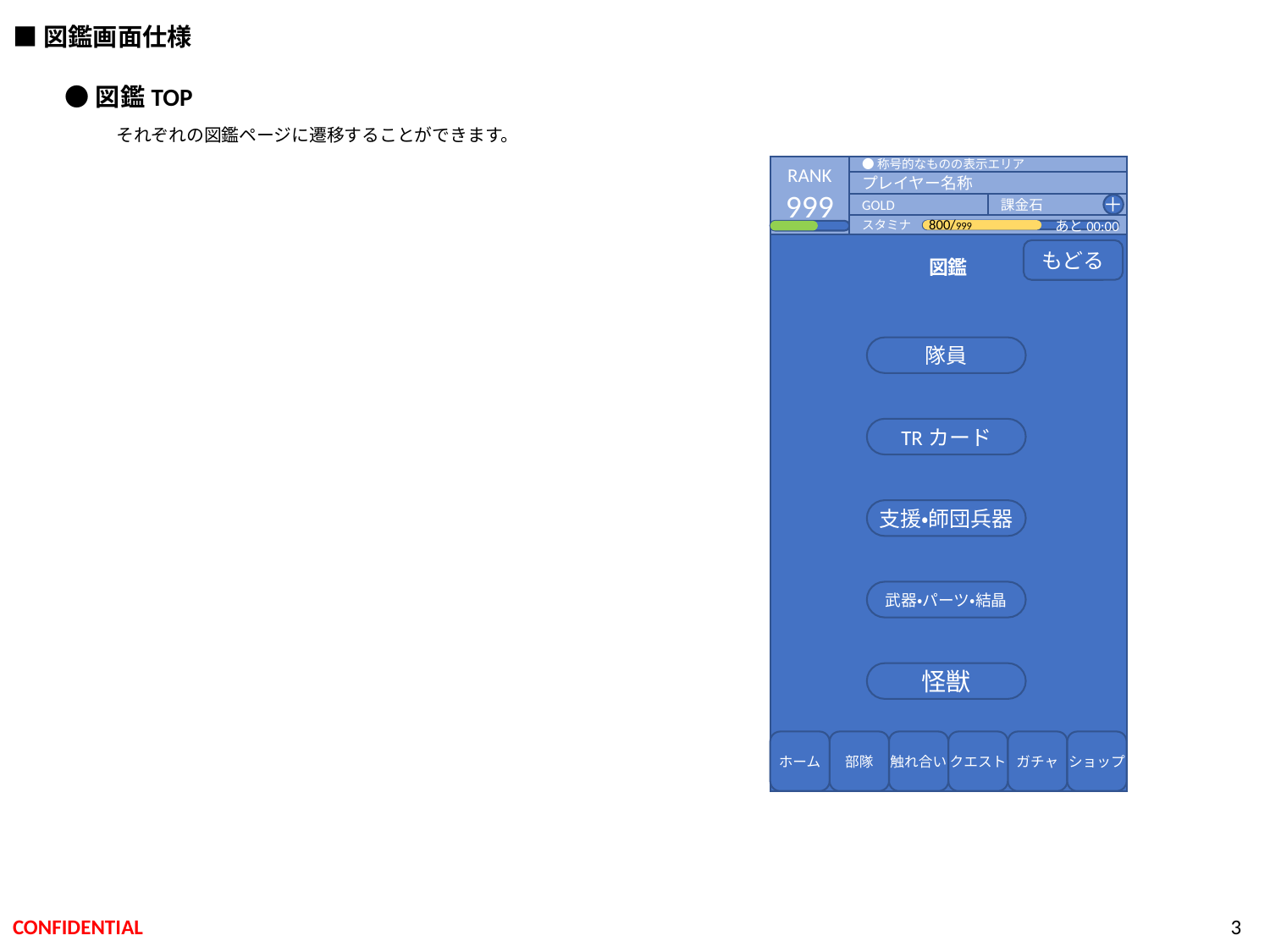

■図鑑画面仕様
●図鑑TOP
　それぞれの図鑑ページに遷移することができます。
RANK
999
●称号的なものの表示エリア
プレイヤー名称
GOLD
課金石
＋
800/999
スタミナ
あと00:00

図鑑
もどる
隊員
TRカード
支援・師団兵器
武器・パーツ・結晶
怪獣
ホーム
部隊
触れ合い
クエスト
ガチャ
ショップ
3
CONFIDENTIAL